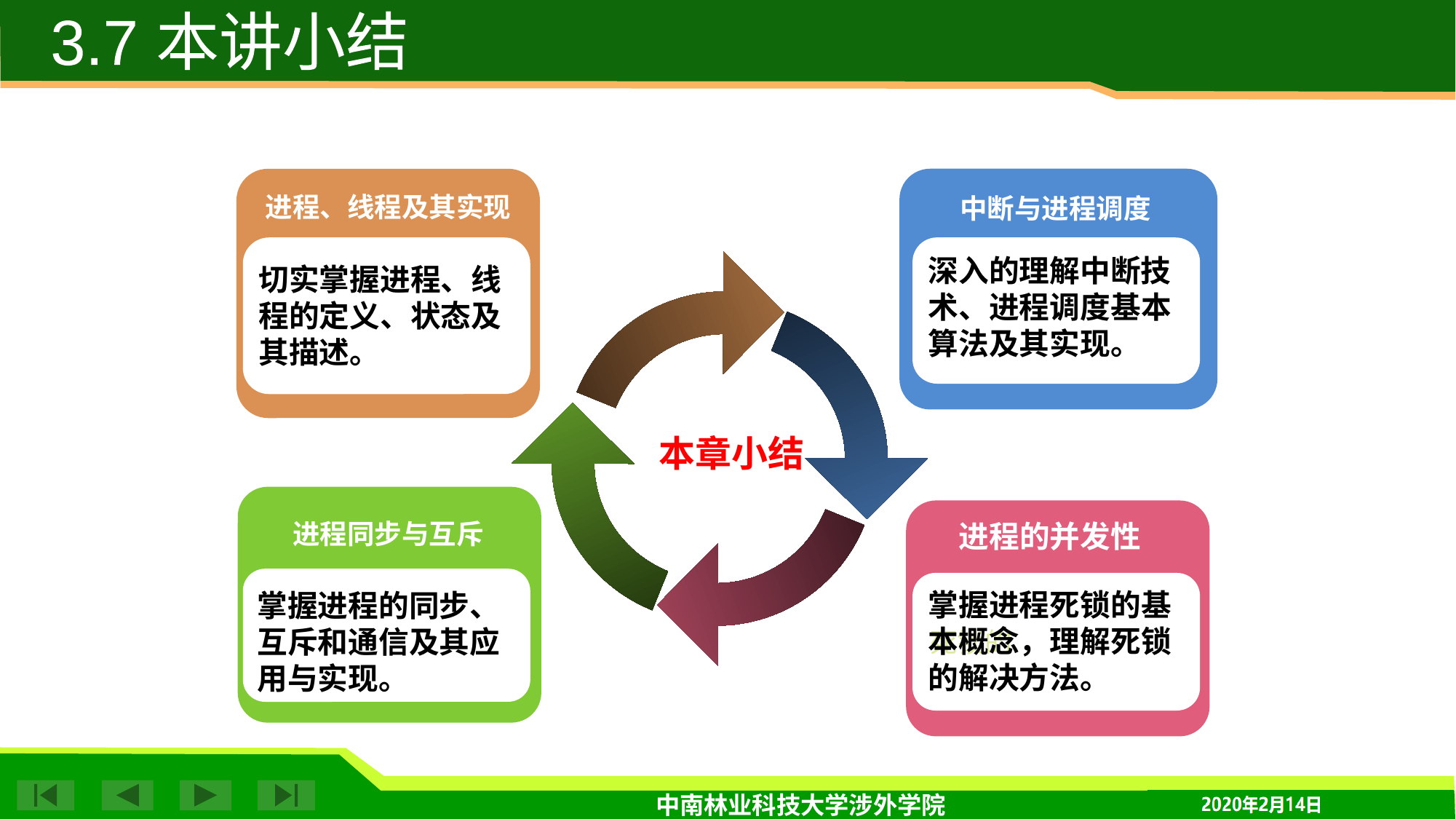

3.7 本讲小结

进程、线程及其实现
中断与进程调度

深入的理解中断技术、进程调度基本算法及其实现。
切实掌握进程、线程的定义、状态及其描述。

 本章小结

进程同步与互斥
进程的并发性

死锁的
掌握进程死锁的基本概念，理解死锁的解决方法。
掌握进程的同步、互斥和通信及其应用与实现。